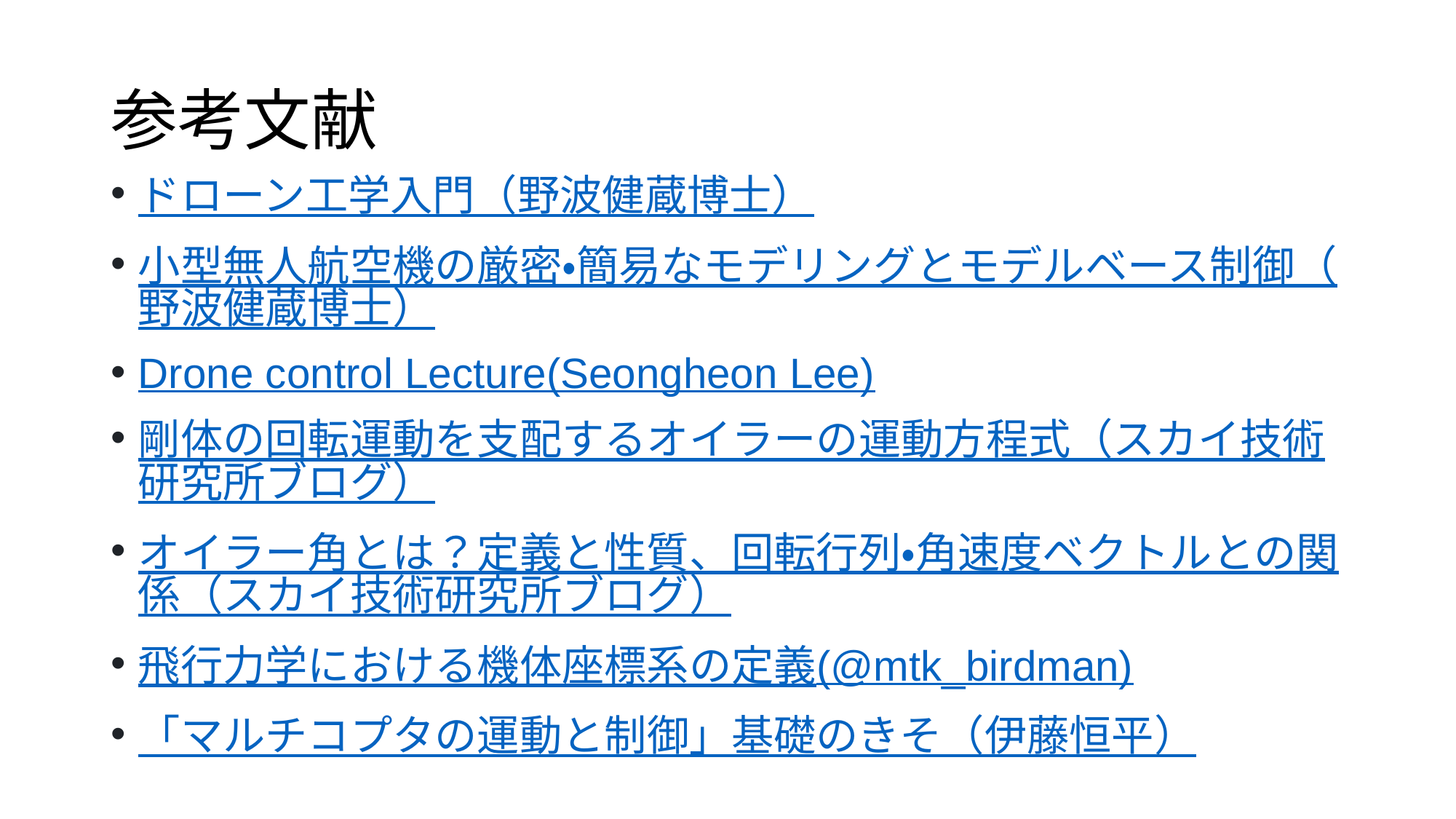

# 参考文献
ドローン工学入門（野波健蔵博士）
小型無人航空機の厳密・簡易なモデリングとモデルベース制御（野波健蔵博士）
Drone control Lecture(Seongheon Lee)
剛体の回転運動を支配するオイラーの運動方程式（スカイ技術研究所ブログ）
オイラー角とは？定義と性質、回転行列・角速度ベクトルとの関係（スカイ技術研究所ブログ）
飛行力学における機体座標系の定義(@mtk_birdman)
「マルチコプタの運動と制御」基礎のきそ（伊藤恒平）